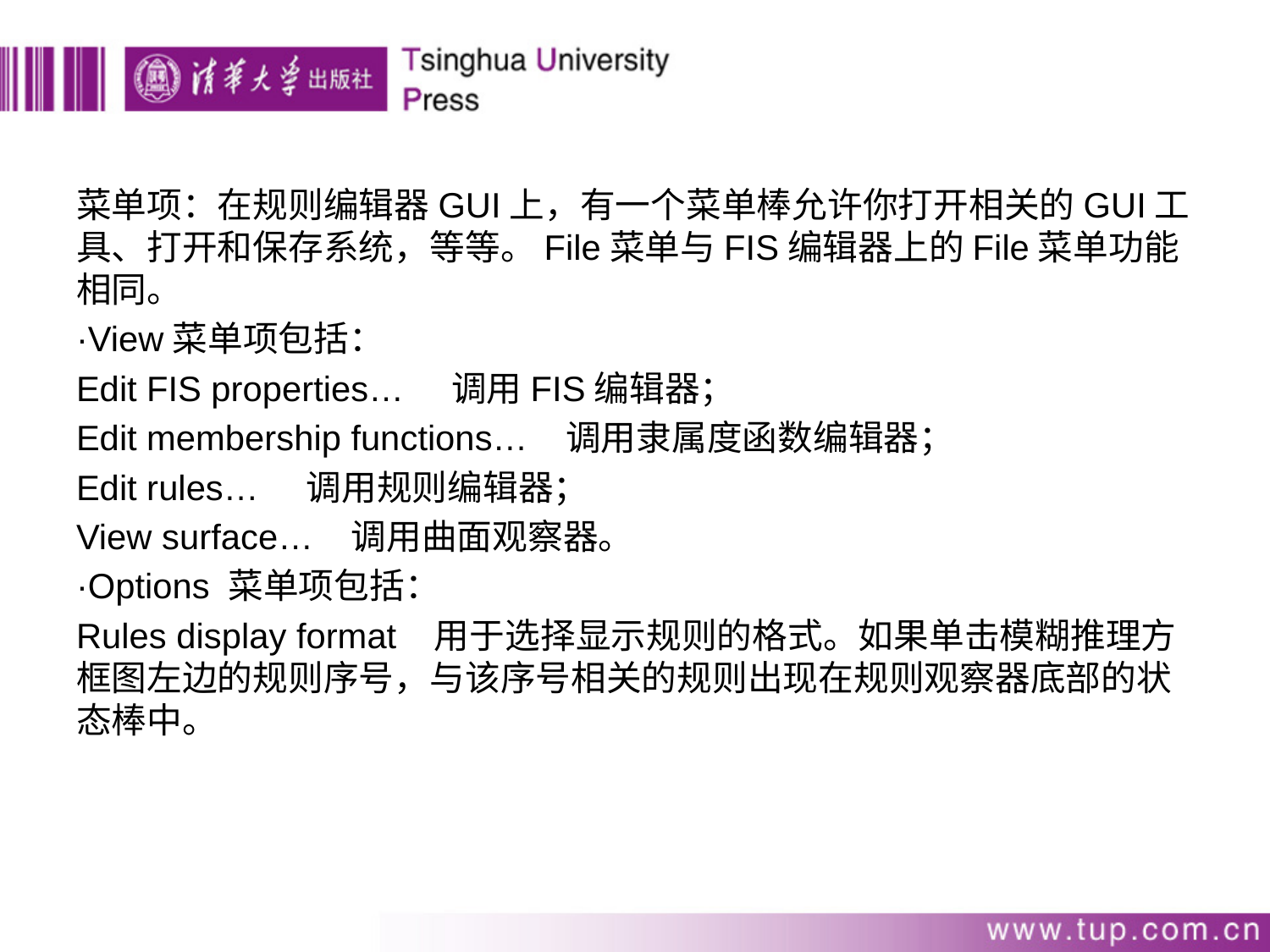

菜单项：在规则编辑器GUI上，有一个菜单棒允许你打开相关的GUI工具、打开和保存系统，等等。File菜单与FIS编辑器上的File菜单功能相同。
·View菜单项包括：
Edit FIS properties…    调用FIS编辑器；
Edit membership functions…   调用隶属度函数编辑器；
Edit rules…    调用规则编辑器；
View surface…   调用曲面观察器。
·Options 菜单项包括：
Rules display format   用于选择显示规则的格式。如果单击模糊推理方框图左边的规则序号，与该序号相关的规则出现在规则观察器底部的状态棒中。